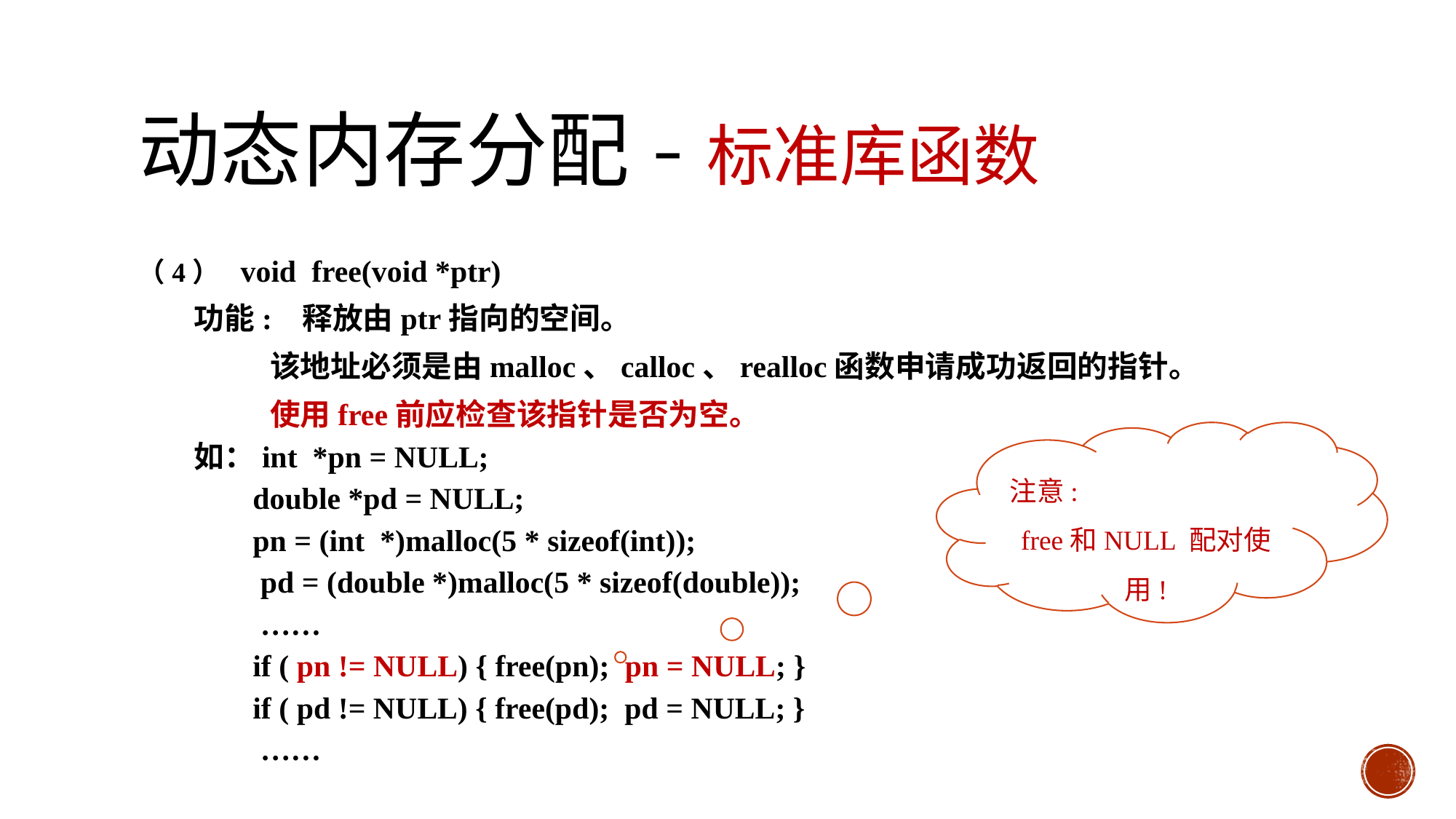

# 动态内存分配-标准库函数
（4）  void  free(void *ptr)
       功能:   释放由ptr指向的空间。
                  该地址必须是由malloc、calloc、realloc函数申请成功返回的指针。
                  使用free前应检查该指针是否为空。
       如：int  *pn = NULL;
               double *pd = NULL;
               pn = (int  *)malloc(5 * sizeof(int));
                pd = (double *)malloc(5 * sizeof(double));
                ……
               if ( pn != NULL) { free(pn);  pn = NULL; }
               if ( pd != NULL) { free(pd);  pd = NULL; }
                ……
注意:
free和NULL 配对使用!